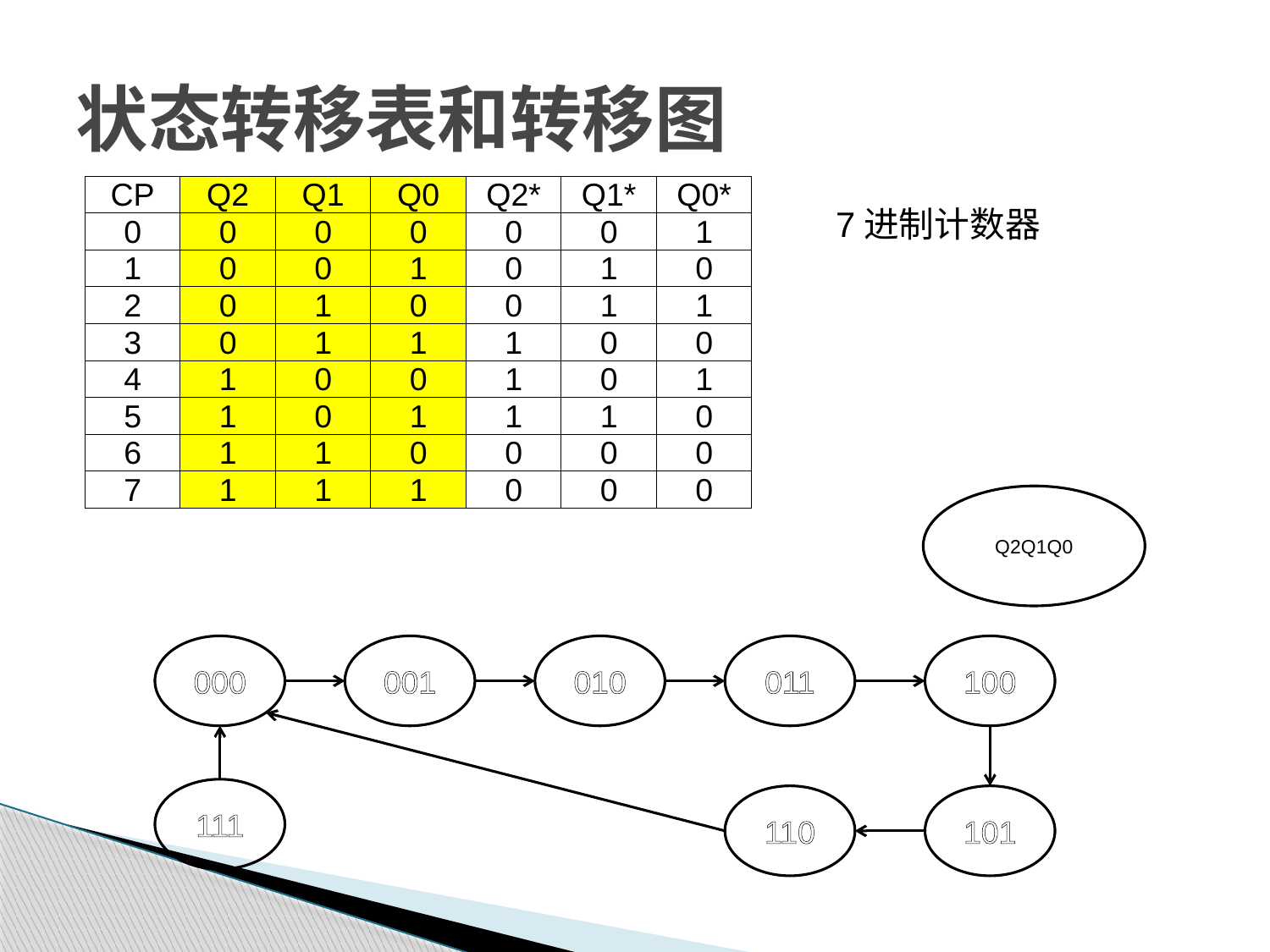

# 状态转移表和转移图
| CP | Q2 | Q1 | Q0 | Q2\* | Q1\* | Q0\* |
| --- | --- | --- | --- | --- | --- | --- |
| 0 | 0 | 0 | 0 | 0 | 0 | 1 |
| 1 | 0 | 0 | 1 | 0 | 1 | 0 |
| 2 | 0 | 1 | 0 | 0 | 1 | 1 |
| 3 | 0 | 1 | 1 | 1 | 0 | 0 |
| 4 | 1 | 0 | 0 | 1 | 0 | 1 |
| 5 | 1 | 0 | 1 | 1 | 1 | 0 |
| 6 | 1 | 1 | 0 | 0 | 0 | 0 |
| 7 | 1 | 1 | 1 | 0 | 0 | 0 |
7进制计数器
Q2Q1Q0
000
001
010
011
100
111
110
101